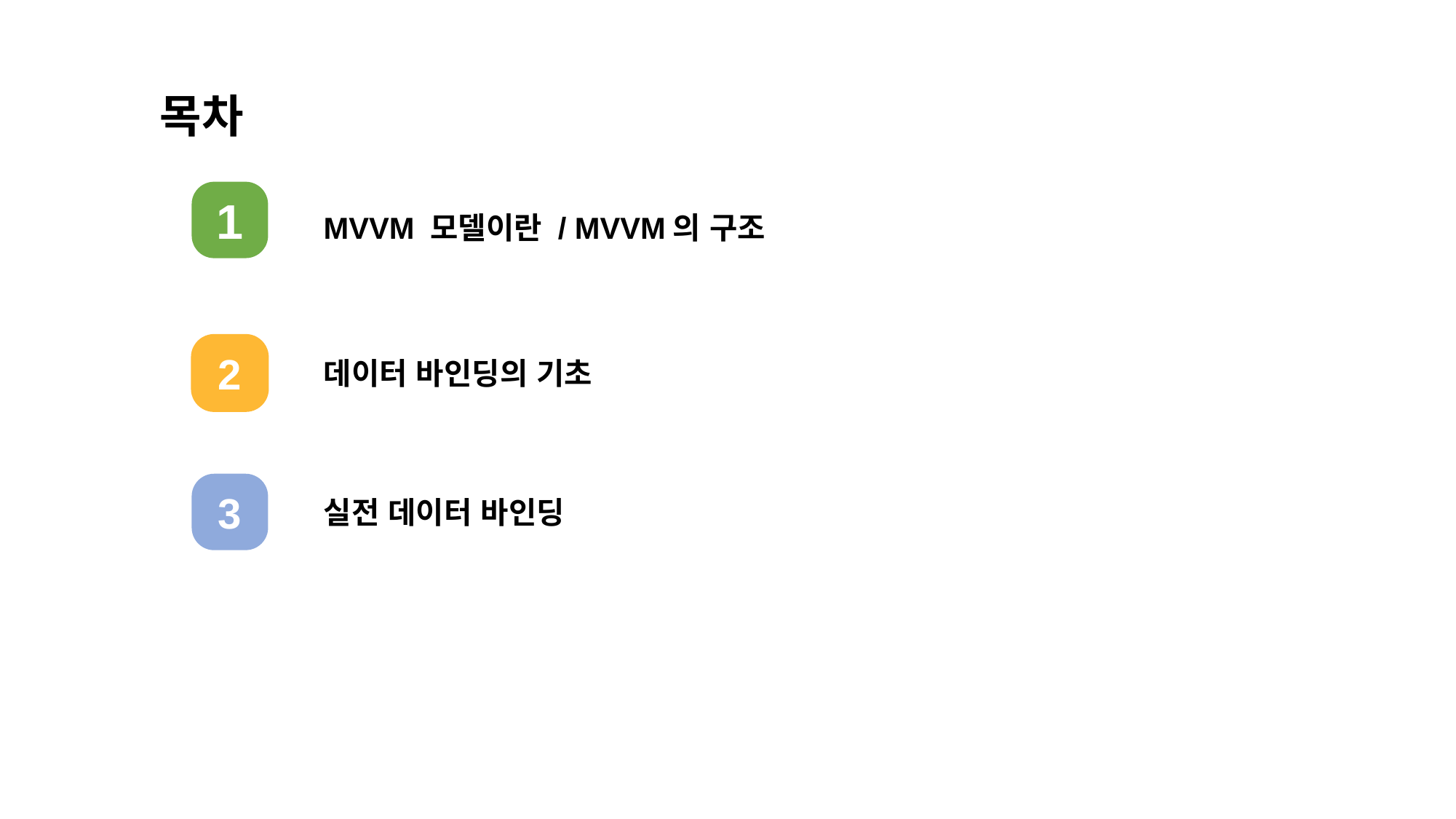

목차
1
MVVM 모델이란 / MVVM의 구조
2
데이터 바인딩의 기초
3
실전 데이터 바인딩